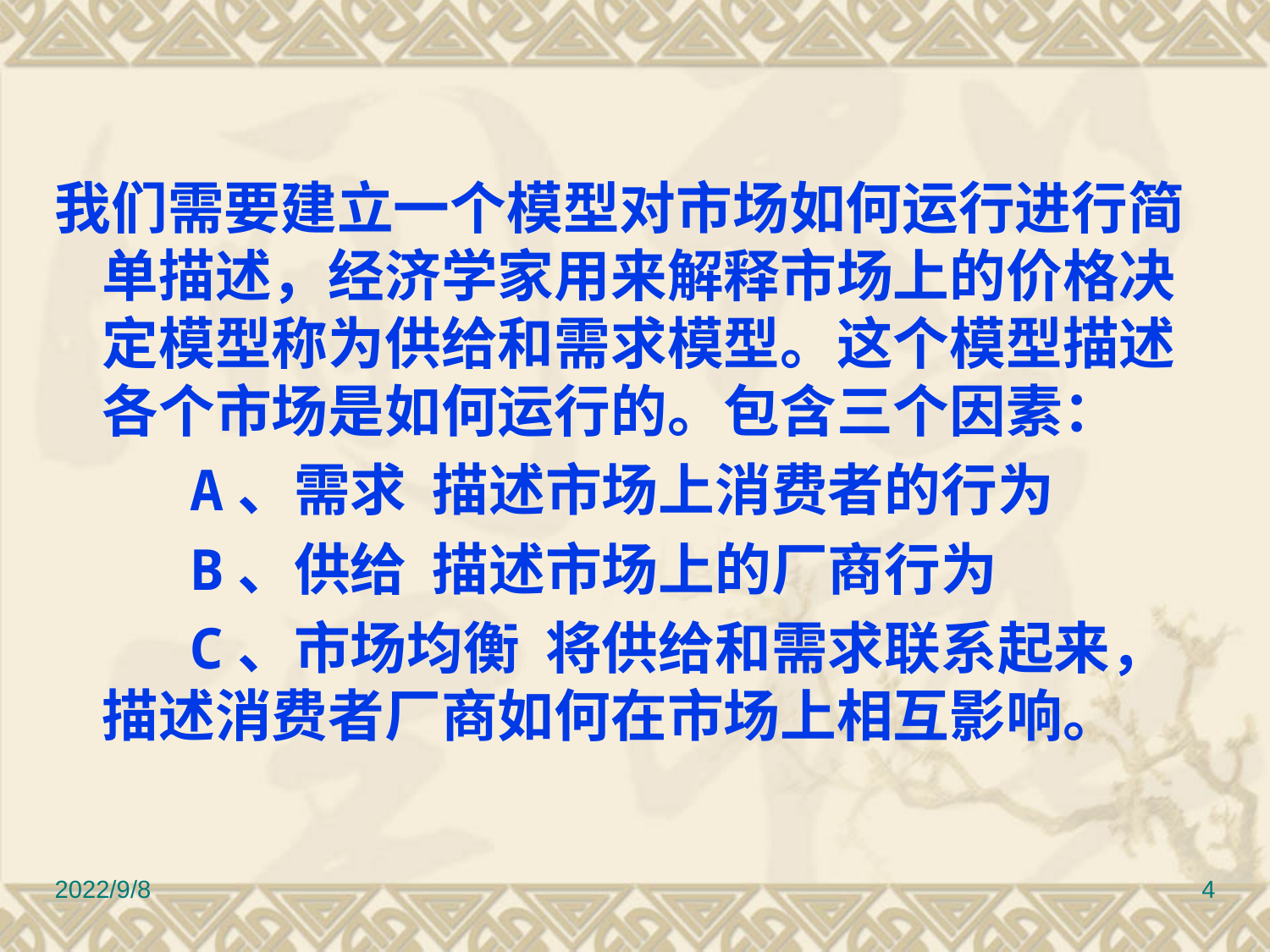

我们需要建立一个模型对市场如何运行进行简单描述，经济学家用来解释市场上的价格决定模型称为供给和需求模型。这个模型描述各个市场是如何运行的。包含三个因素：
    A、需求  描述市场上消费者的行为
    B、供给  描述市场上的厂商行为
    C、市场均衡  将供给和需求联系起来，描述消费者厂商如何在市场上相互影响。
2022/9/8
4